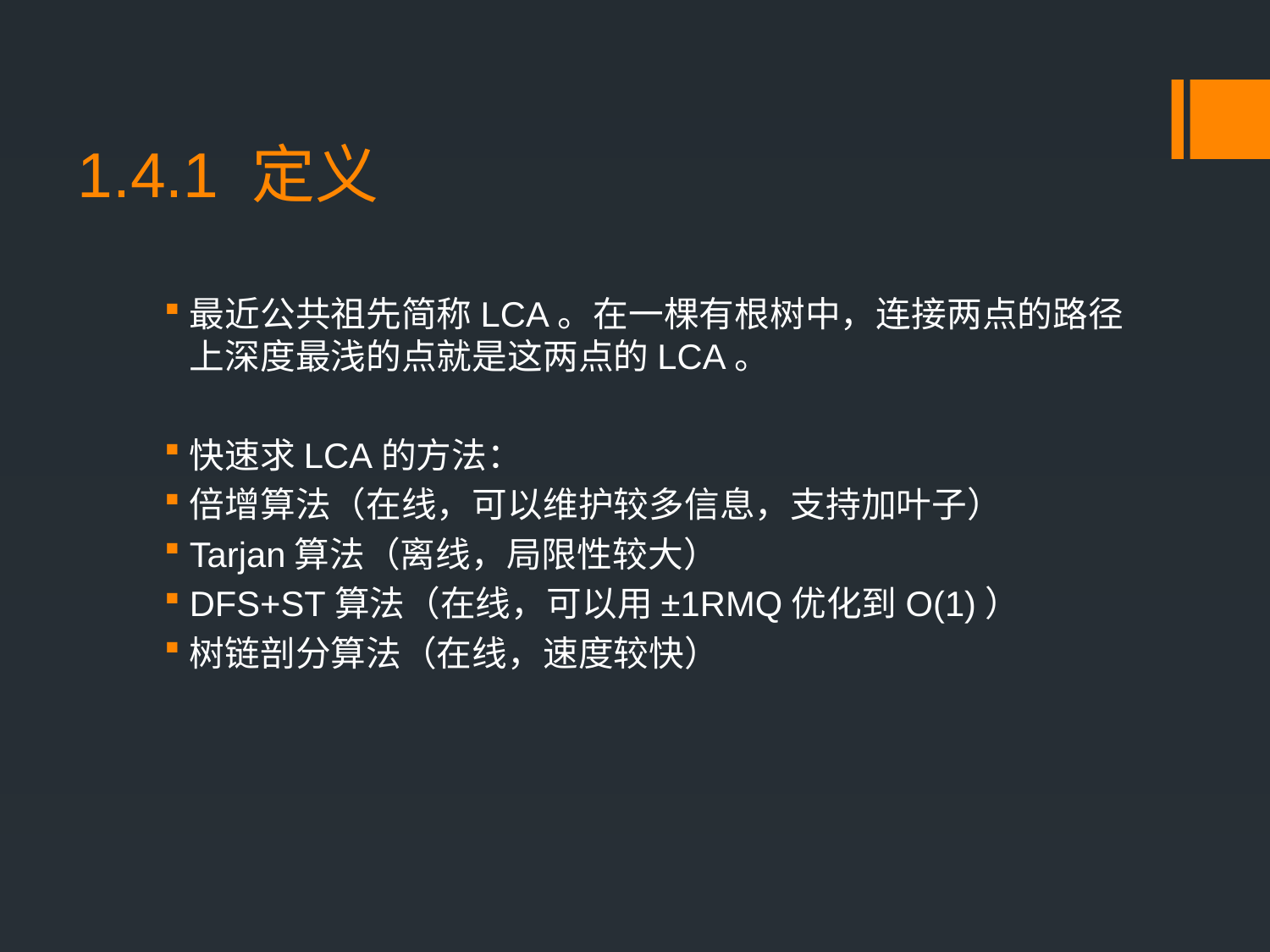

# 1.4.1 定义

最近公共祖先简称LCA。在一棵有根树中，连接两点的路径上深度最浅的点就是这两点的LCA。

快速求LCA的方法：
倍增算法（在线，可以维护较多信息，支持加叶子）
Tarjan算法（离线，局限性较大）
DFS+ST算法（在线，可以用±1RMQ优化到O(1)）
树链剖分算法（在线，速度较快）